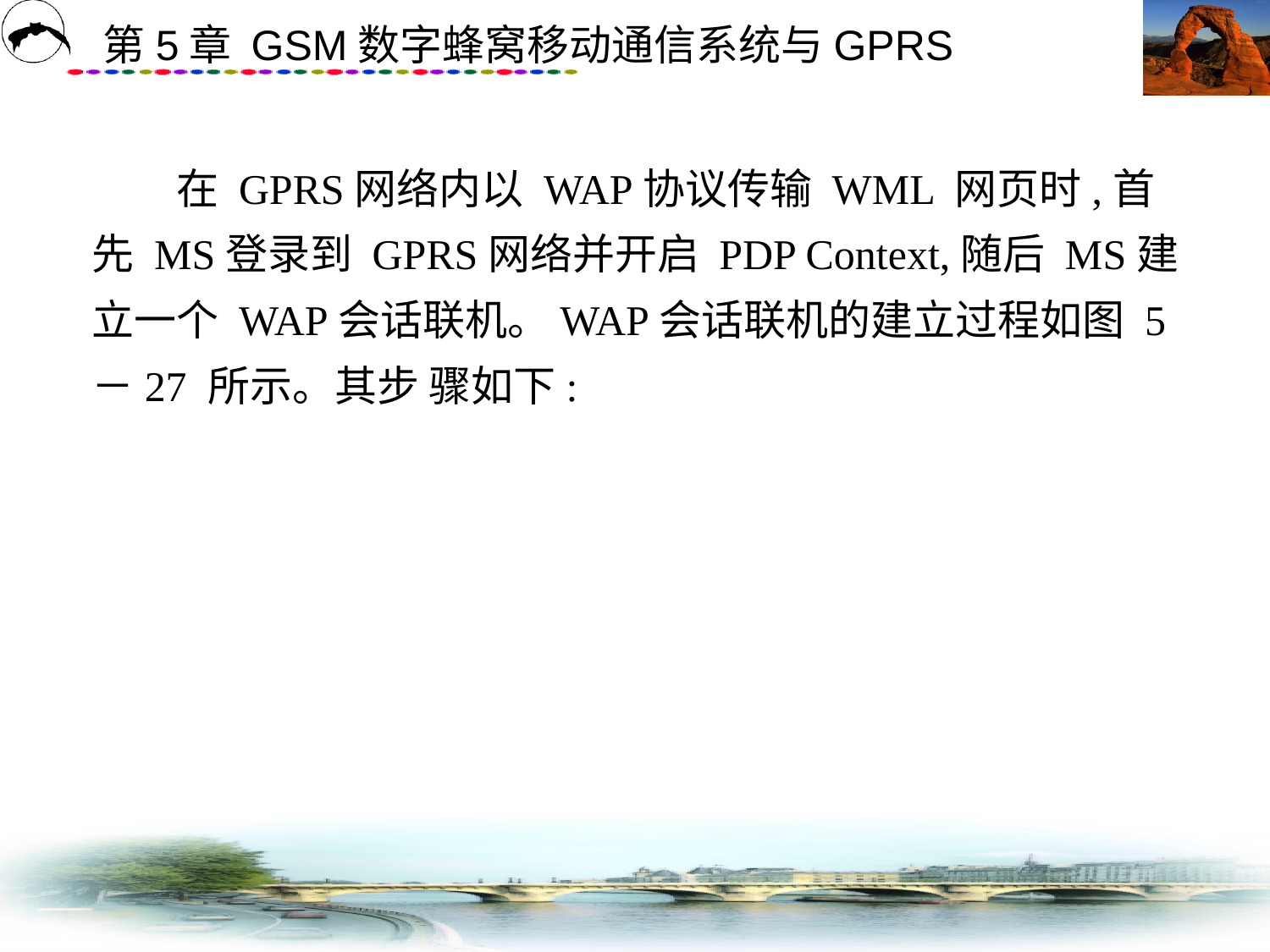

# 在 GPRS网络内以 WAP协议传输 WML 网页时,首先 MS登录到 GPRS网络并开启 PDP Context,随后 MS建立一个 WAP会话联机。WAP会话联机的建立过程如图 5－27 所示。其步 骤如下: